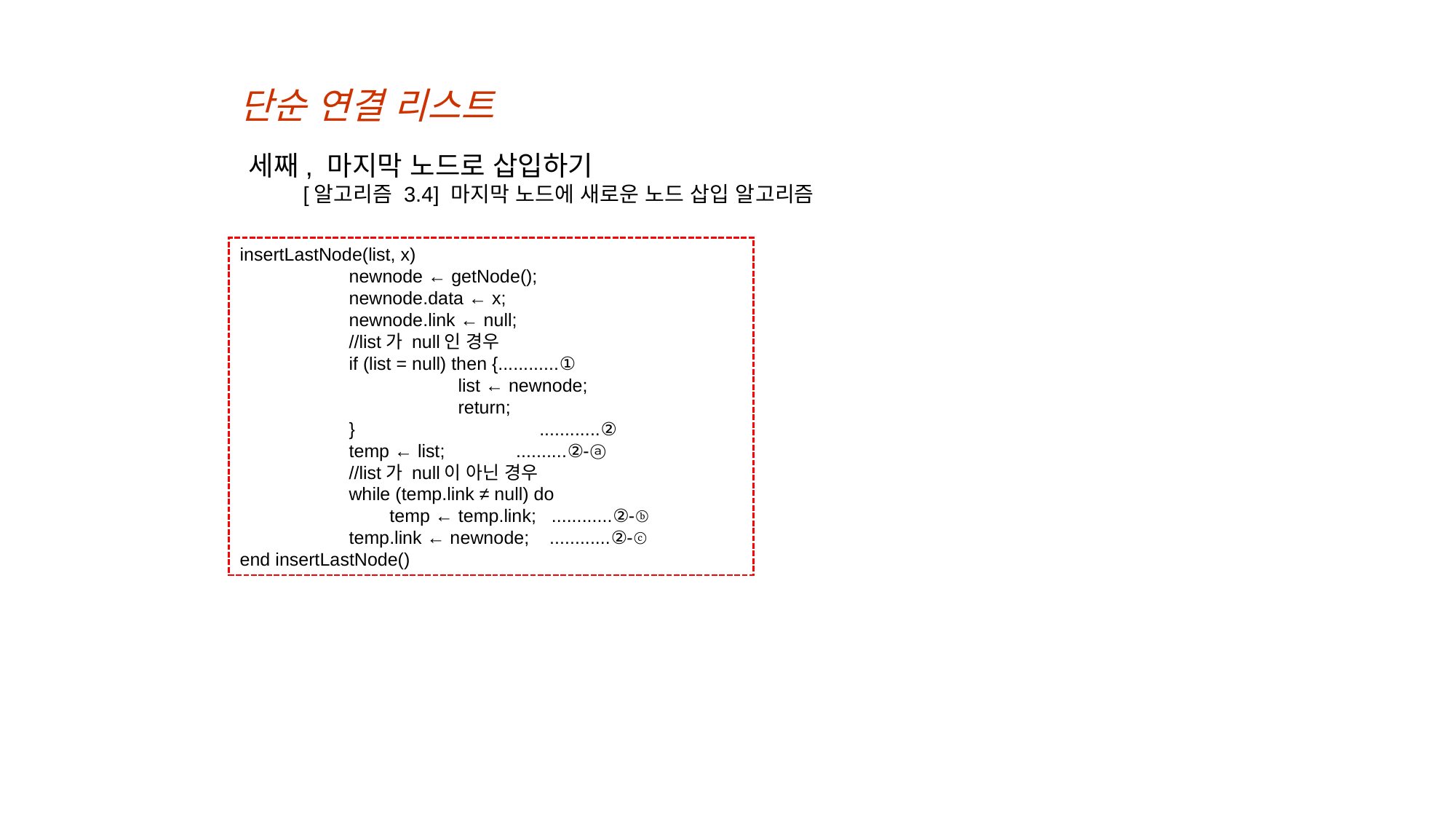

단순 연결 리스트
세째, 마지막 노드로 삽입하기
[알고리즘 3.4] 마지막 노드에 새로운 노드 삽입 알고리즘
insertLastNode(list, x)
	newnode ← getNode();
	newnode.data ← x;
	newnode.link ← null;
	//list가 null인 경우
	if (list = null) then {............①
		list ← newnode;
		return;
	}	                ............②
	temp ← list;              ..........②-ⓐ
	//list가 null이 아닌 경우
	while (temp.link ≠ null) do
	        temp ← temp.link;   ............②-ⓑ
	temp.link ← newnode;    ............②-ⓒ
end insertLastNode()